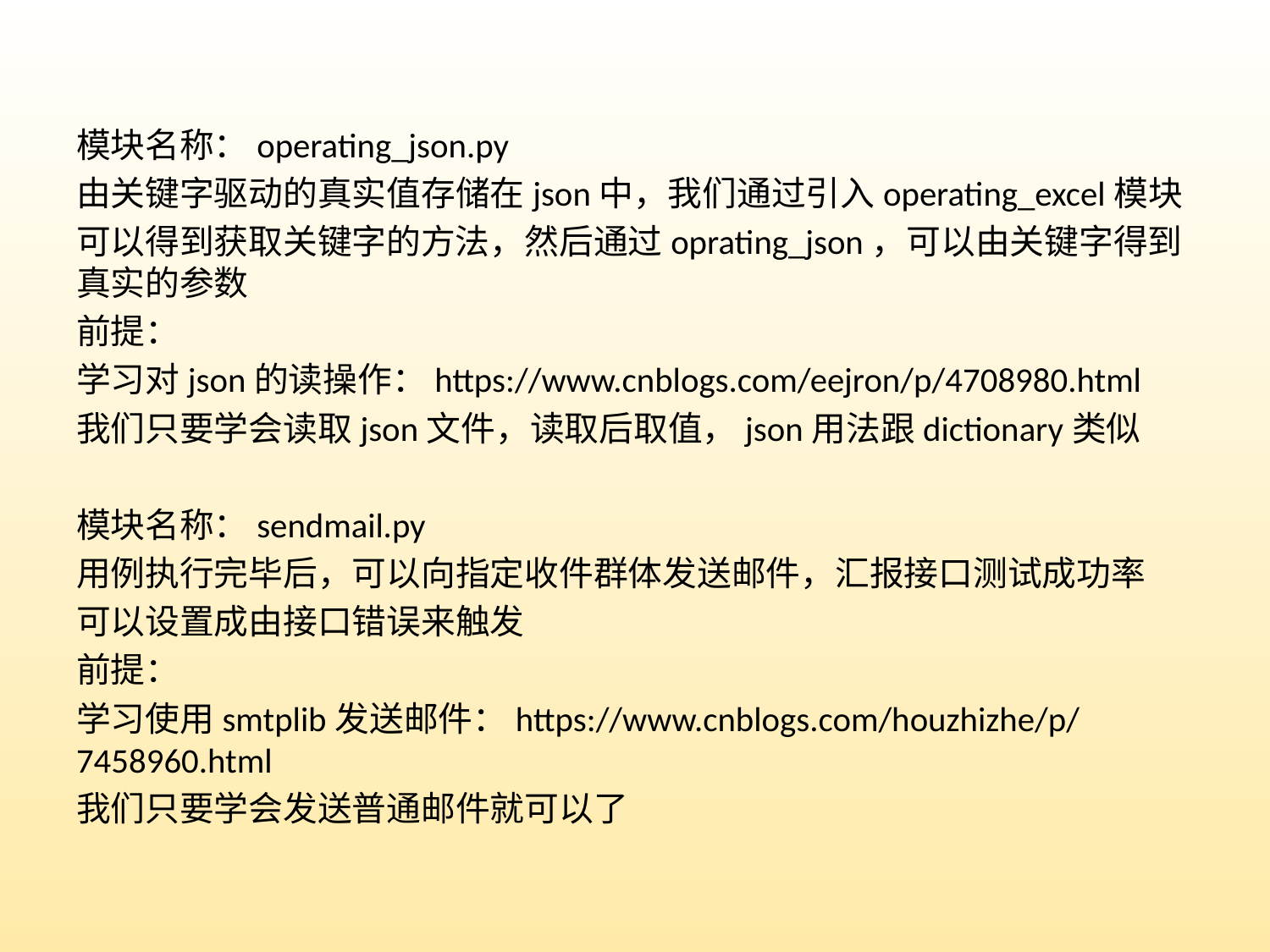

模块名称：operating_json.py
由关键字驱动的真实值存储在json中，我们通过引入operating_excel模块
可以得到获取关键字的方法，然后通过oprating_json，可以由关键字得到真实的参数
前提：
学习对json的读操作：https://www.cnblogs.com/eejron/p/4708980.html
我们只要学会读取json文件，读取后取值，json用法跟dictionary类似

模块名称：sendmail.py
用例执行完毕后，可以向指定收件群体发送邮件，汇报接口测试成功率
可以设置成由接口错误来触发
前提：
学习使用smtplib发送邮件：https://www.cnblogs.com/houzhizhe/p/7458960.html
我们只要学会发送普通邮件就可以了